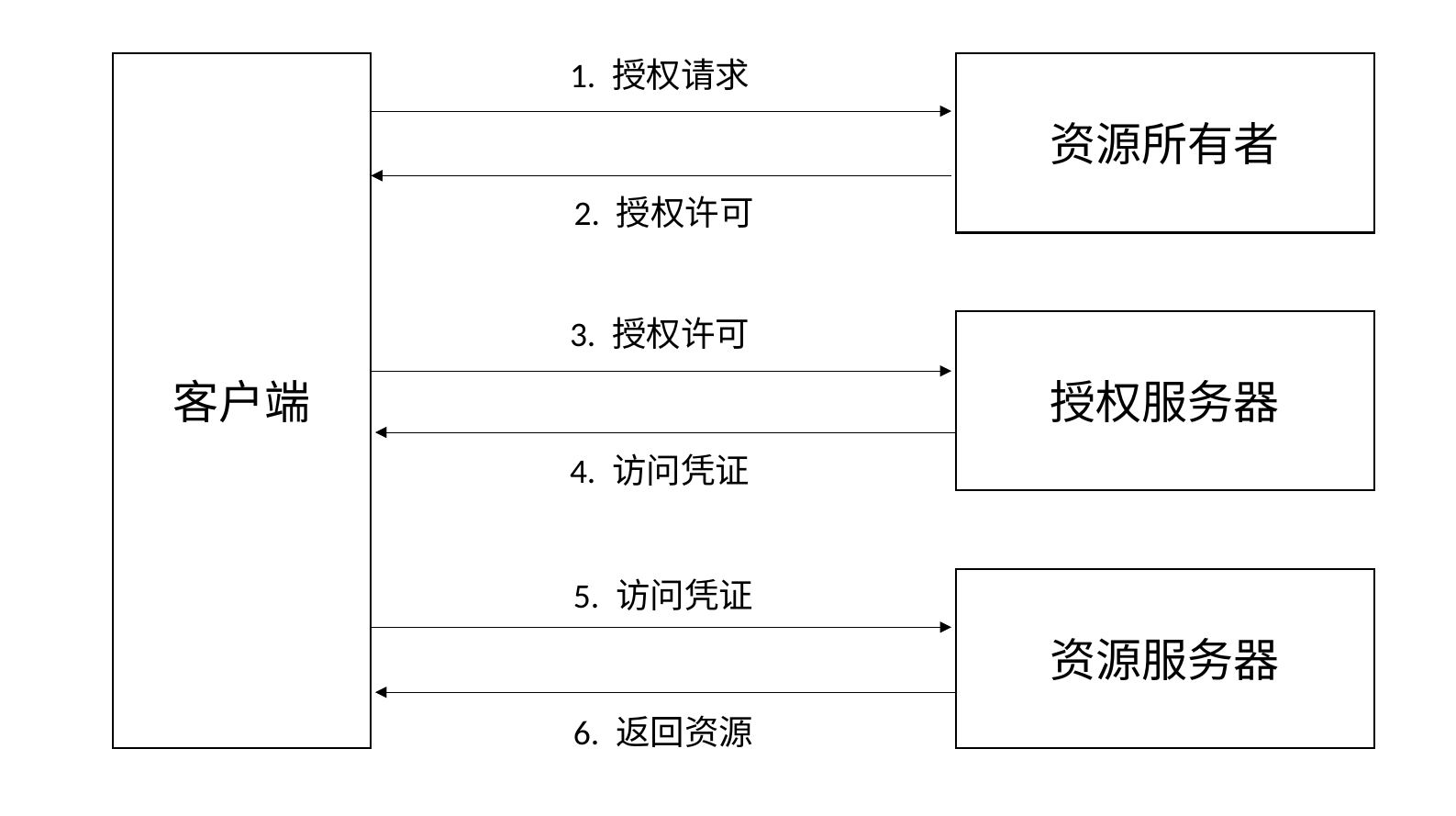

1. 授权请求
客户端
资源所有者
2. 授权许可
3. 授权许可
授权服务器
4. 访问凭证
5. 访问凭证
资源服务器
6. 返回资源